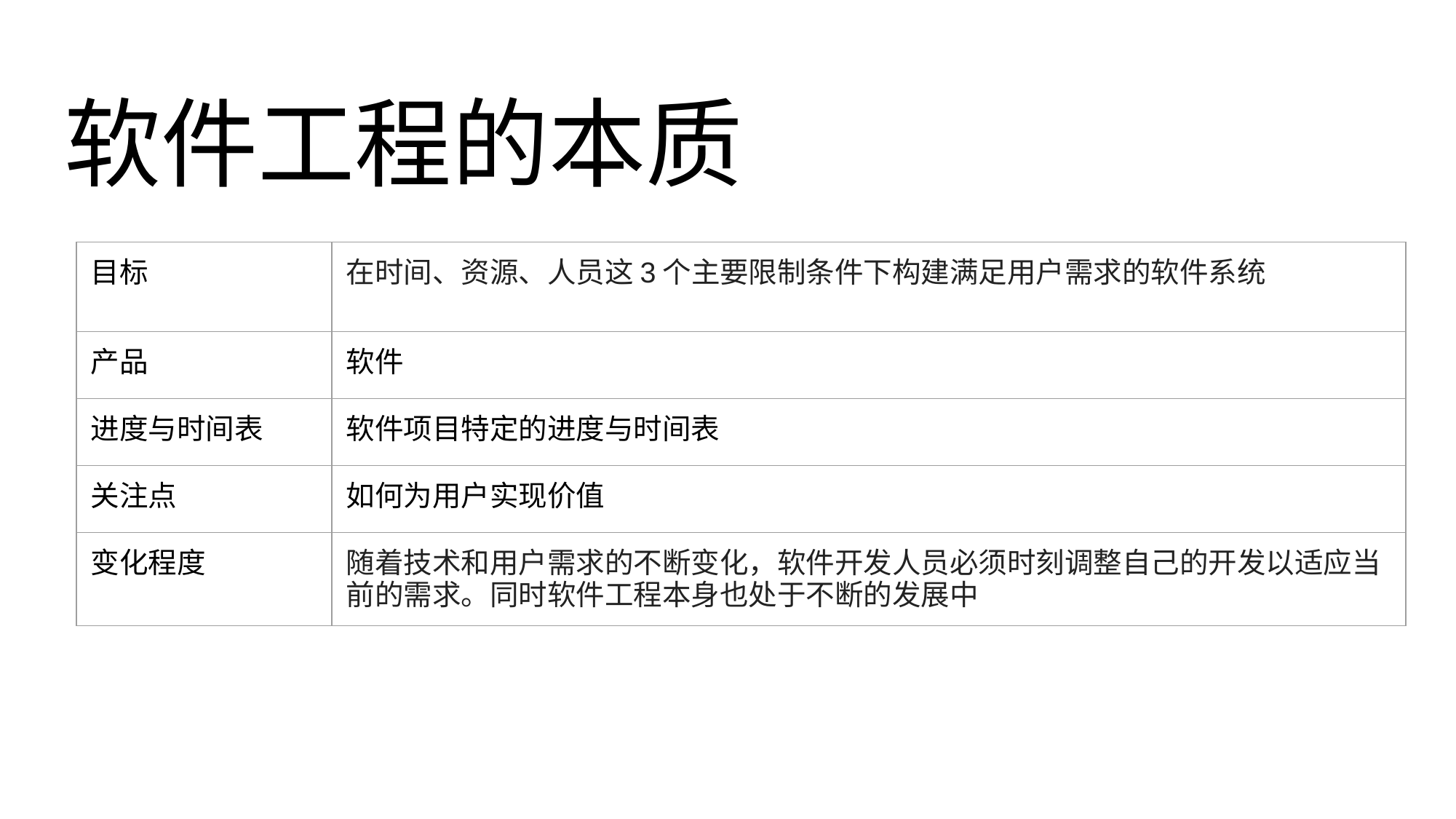

# 软件工程的本质
| 目标 | 在时间、资源、人员这3个主要限制条件下构建满足用户需求的软件系统 |
| --- | --- |
| 产品 | 软件 |
| 进度与时间表 | 软件项目特定的进度与时间表 |
| 关注点 | 如何为用户实现价值 |
| 变化程度 | 随着技术和用户需求的不断变化，软件开发人员必须时刻调整自己的开发以适应当前的需求。同时软件工程本身也处于不断的发展中 |